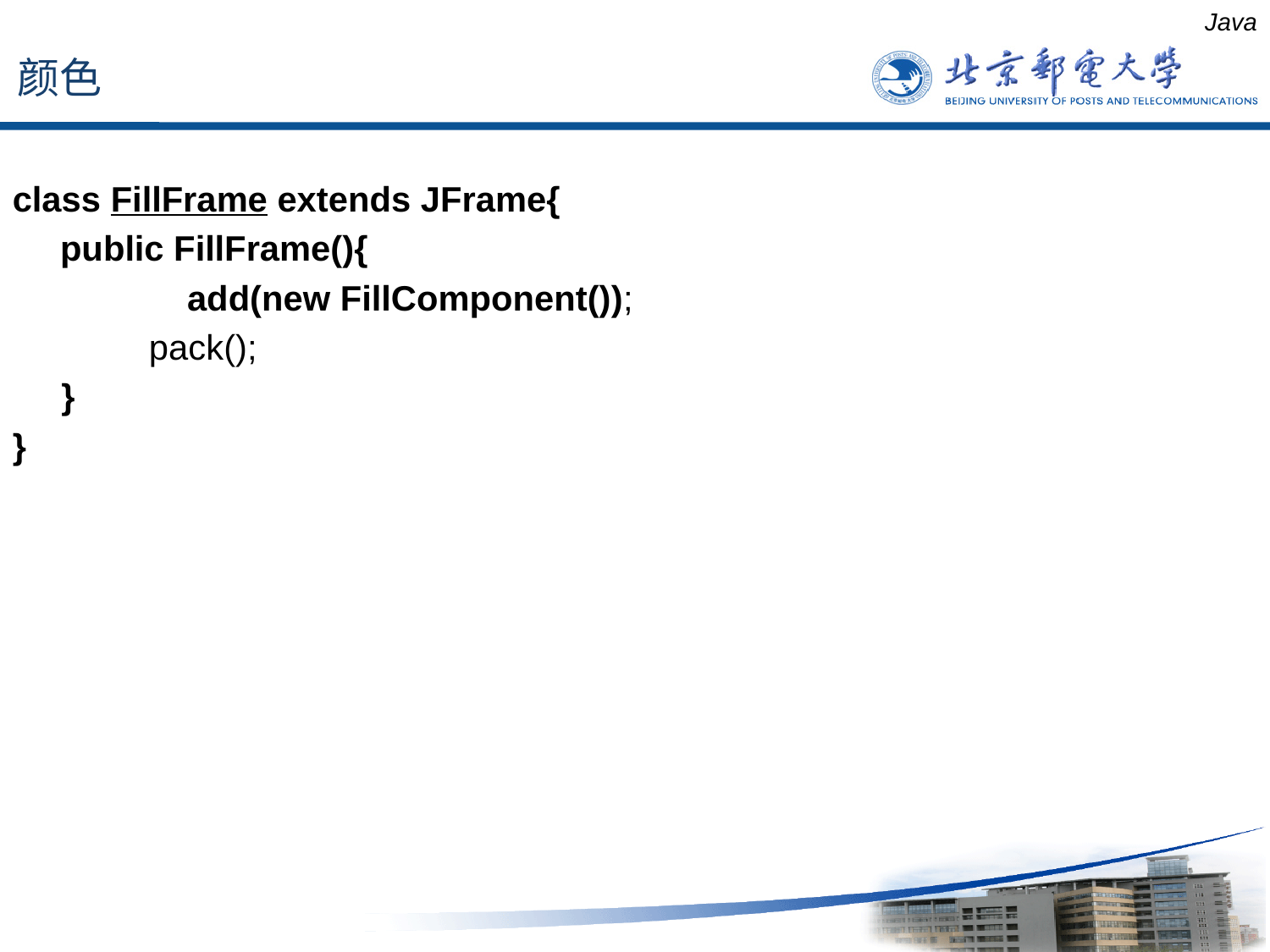

颜色
Java
class FillFrame extends JFrame{
	public FillFrame(){
		add(new FillComponent());
              pack();
     }
}